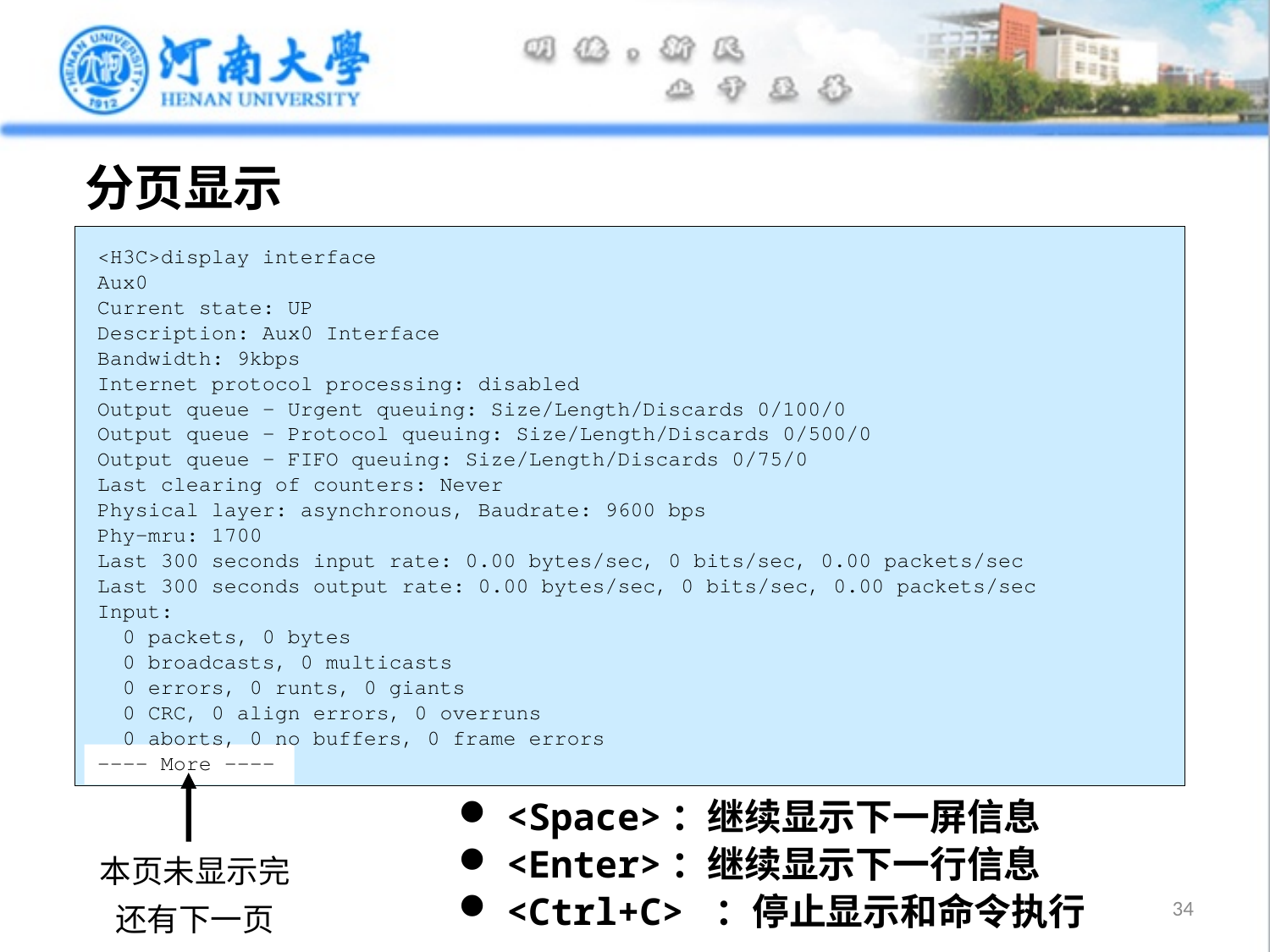

# 分页显示

<H3C>display interface
Aux0
Current state: UP
Description: Aux0 Interface
Bandwidth: 9kbps
Internet protocol processing: disabled
Output queue - Urgent queuing: Size/Length/Discards 0/100/0
Output queue - Protocol queuing: Size/Length/Discards 0/500/0
Output queue - FIFO queuing: Size/Length/Discards 0/75/0
Last clearing of counters: Never
Physical layer: asynchronous, Baudrate: 9600 bps
Phy-mru: 1700
Last 300 seconds input rate: 0.00 bytes/sec, 0 bits/sec, 0.00 packets/sec
Last 300 seconds output rate: 0.00 bytes/sec, 0 bits/sec, 0.00 packets/sec
Input:
  0 packets, 0 bytes
  0 broadcasts, 0 multicasts
  0 errors, 0 runts, 0 giants
  0 CRC, 0 align errors, 0 overruns
  0 aborts, 0 no buffers, 0 frame errors
---- More ----

本页未显示完
还有下一页
<Space>：继续显示下一屏信息
<Enter>：继续显示下一行信息
<Ctrl+C> ：停止显示和命令执行
34